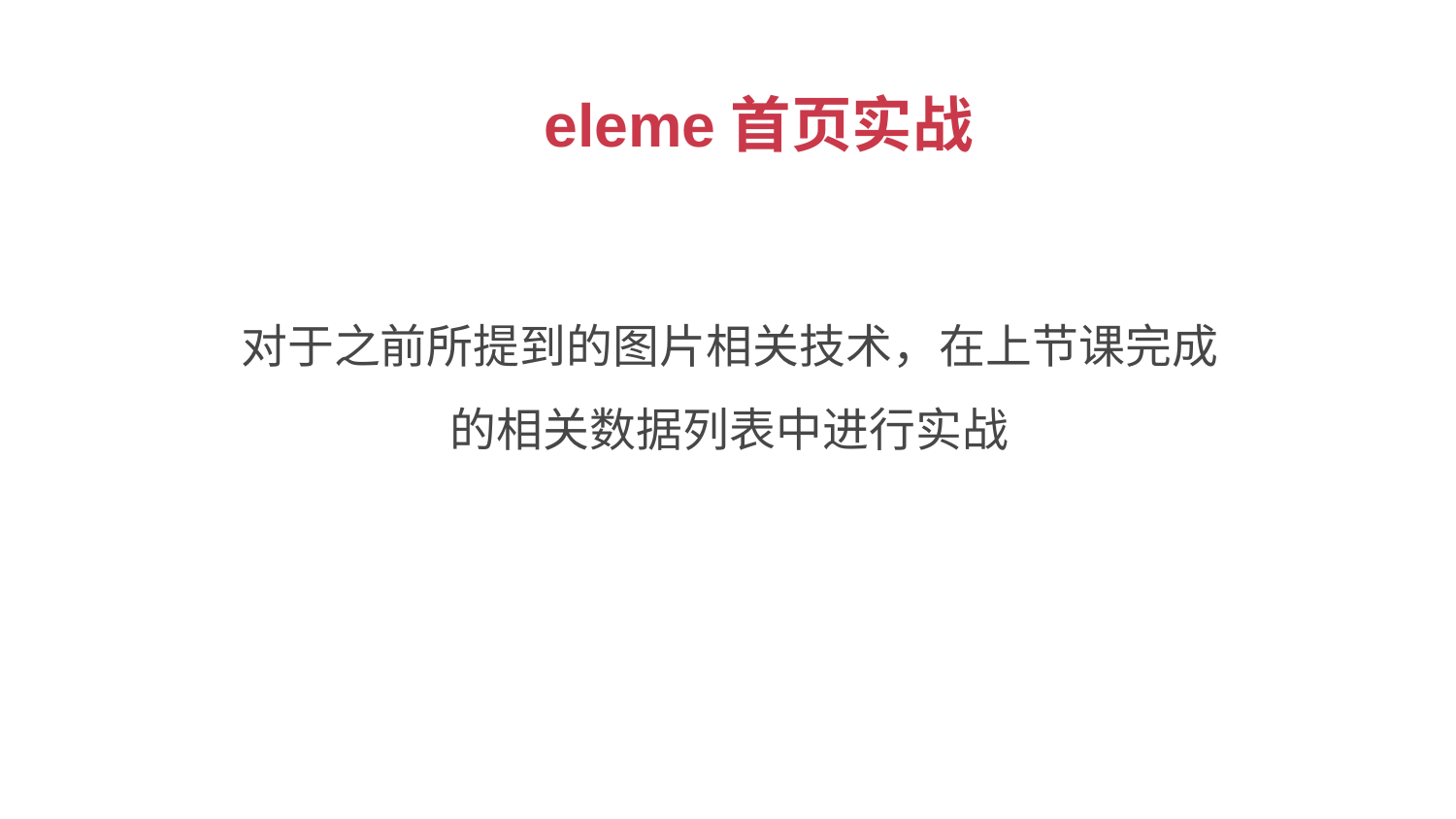

eleme首页实战
对于之前所提到的图片相关技术，在上节课完成的相关数据列表中进行实战